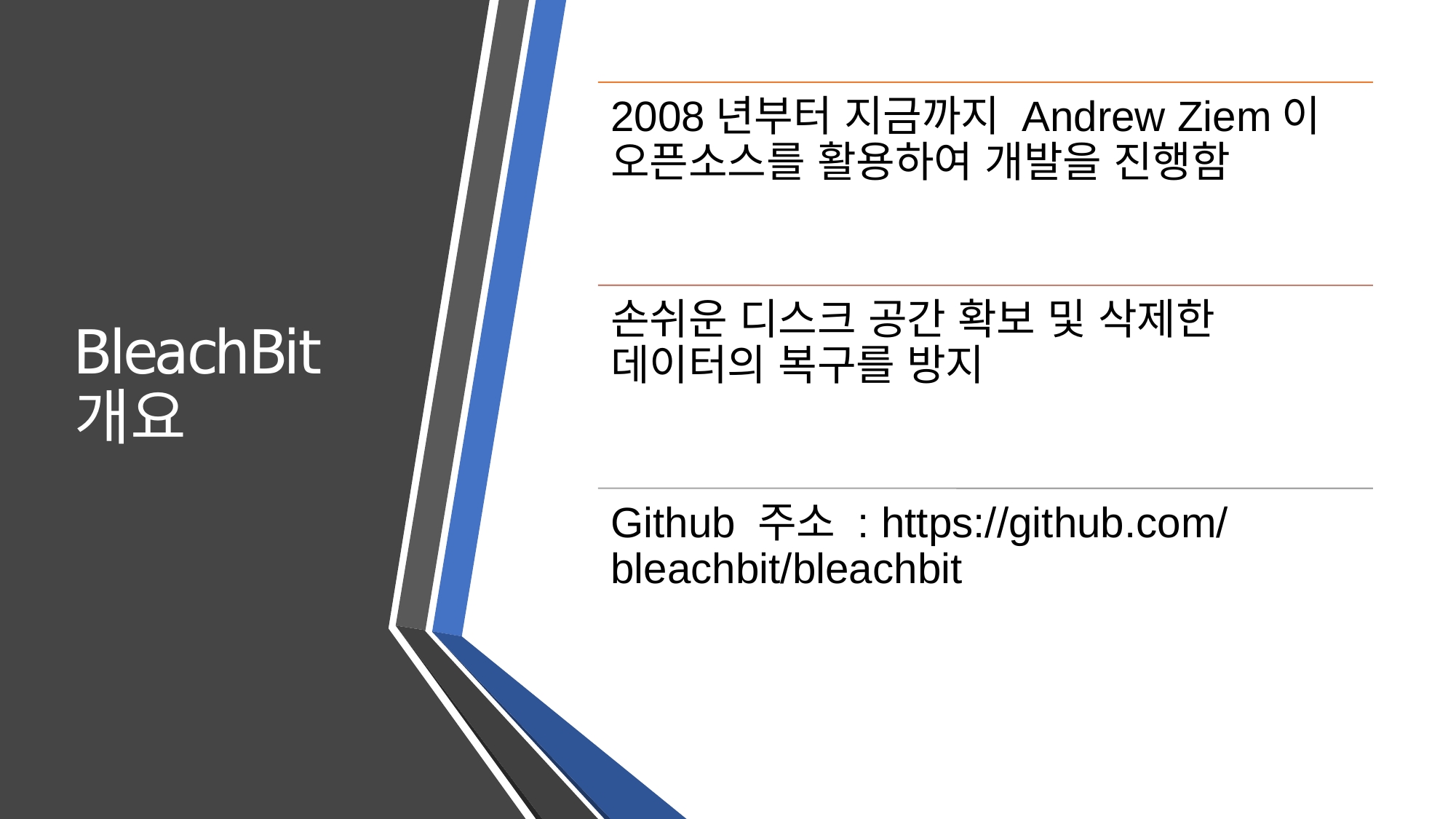

# BleachBit 개요
2008년부터 지금까지 Andrew Ziem이 오픈소스를 활용하여 개발을 진행함
손쉬운 디스크 공간 확보 및 삭제한 데이터의 복구를 방지
Github 주소 : https://github.com/bleachbit/bleachbit